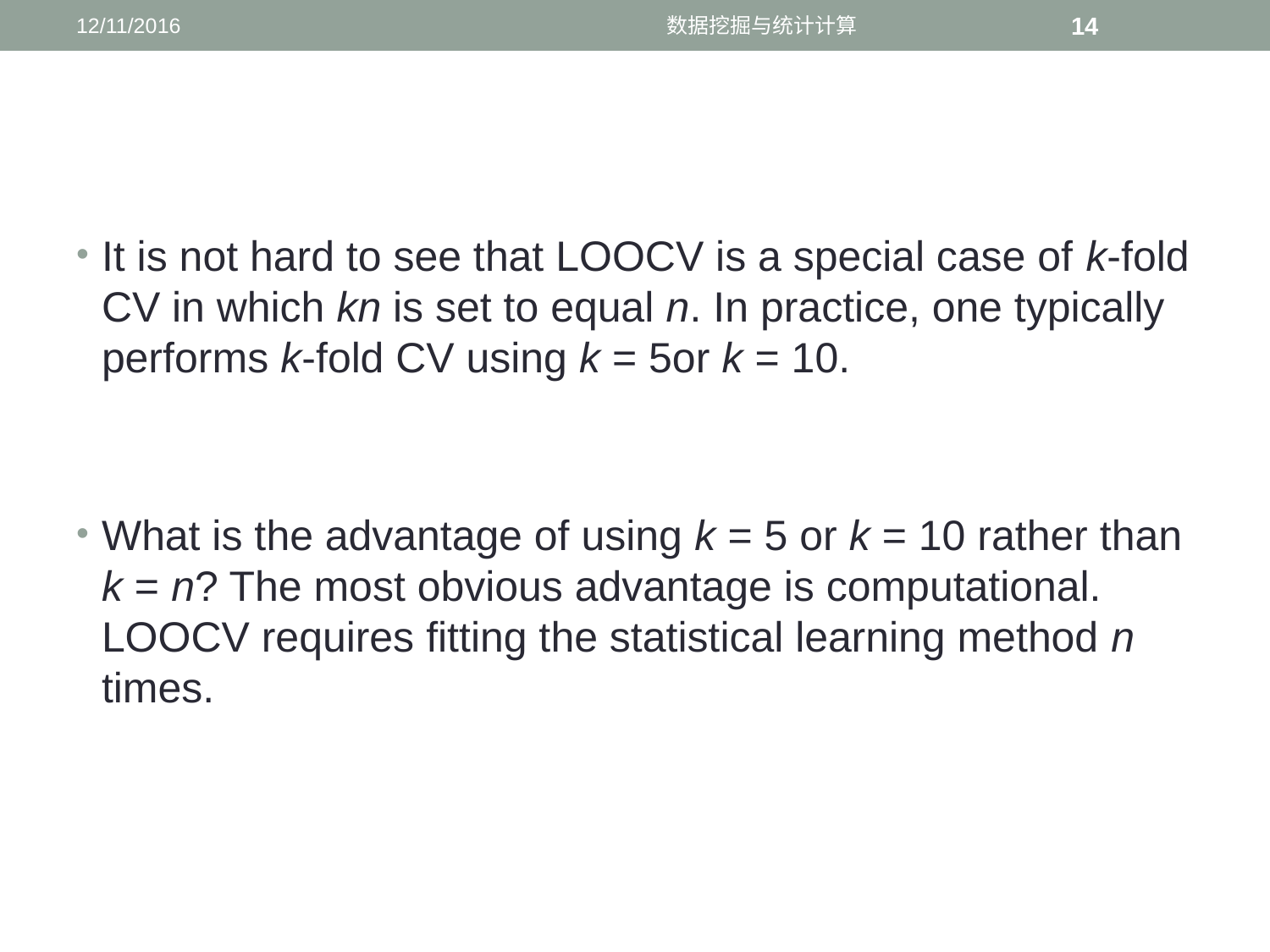

12/11/2016
数据挖掘与统计计算
14
#
It is not hard to see that LOOCV is a special case of k-fold CV in which kn is set to equal n. In practice, one typically performs k-fold CV using k = 5or k = 10.

What is the advantage of using k = 5 or k = 10 rather than
k = n? The most obvious advantage is computational. LOOCV requires fitting the statistical learning method n times.